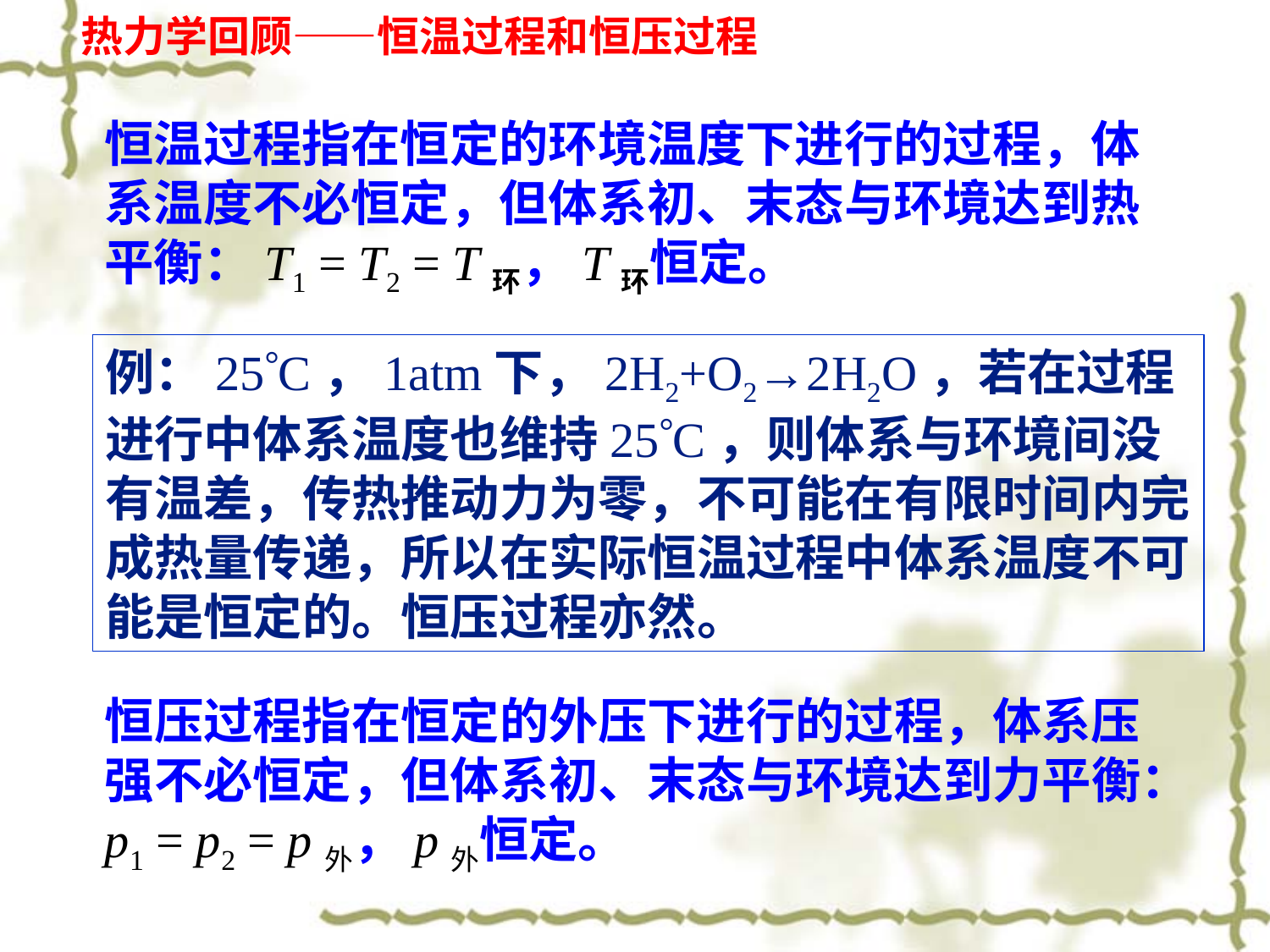

热力学回顾——恒温过程和恒压过程
恒温过程指在恒定的环境温度下进行的过程，体系温度不必恒定，但体系初、末态与环境达到热平衡：T1 = T2 = T环，T环恒定。
例：25°C，1atm下，2H2+O2→2H2O，若在过程进行中体系温度也维持25°C，则体系与环境间没有温差，传热推动力为零，不可能在有限时间内完成热量传递，所以在实际恒温过程中体系温度不可能是恒定的。恒压过程亦然。
恒压过程指在恒定的外压下进行的过程，体系压强不必恒定，但体系初、末态与环境达到力平衡：p1 = p2 = p外，p外恒定。